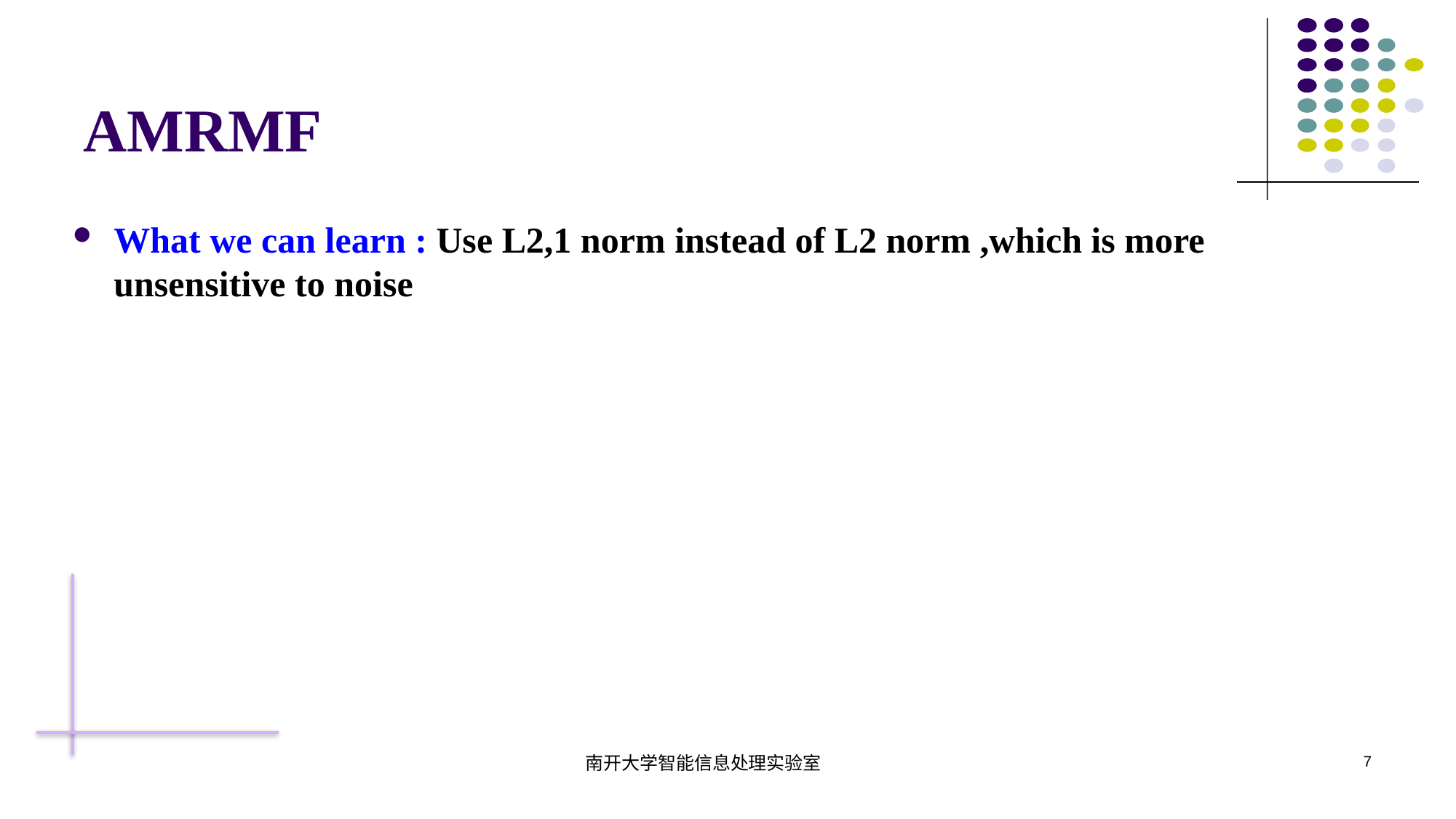

# AMRMF
What we can learn : Use L2,1 norm instead of L2 norm ,which is more unsensitive to noise
南开大学智能信息处理实验室
7